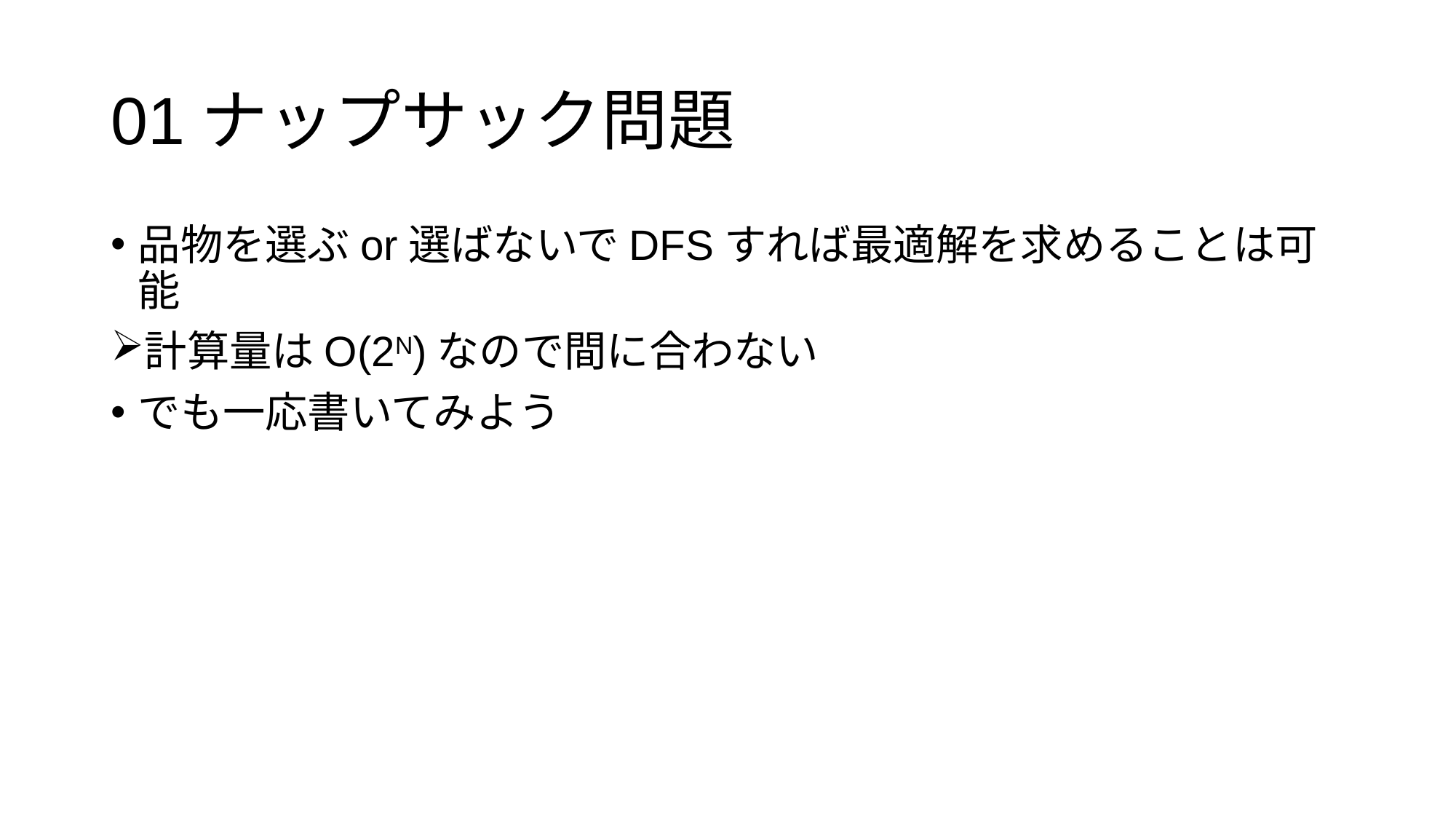

# 01ナップサック問題
品物を選ぶor選ばないでDFSすれば最適解を求めることは可能
計算量はO(2N)なので間に合わない
でも一応書いてみよう